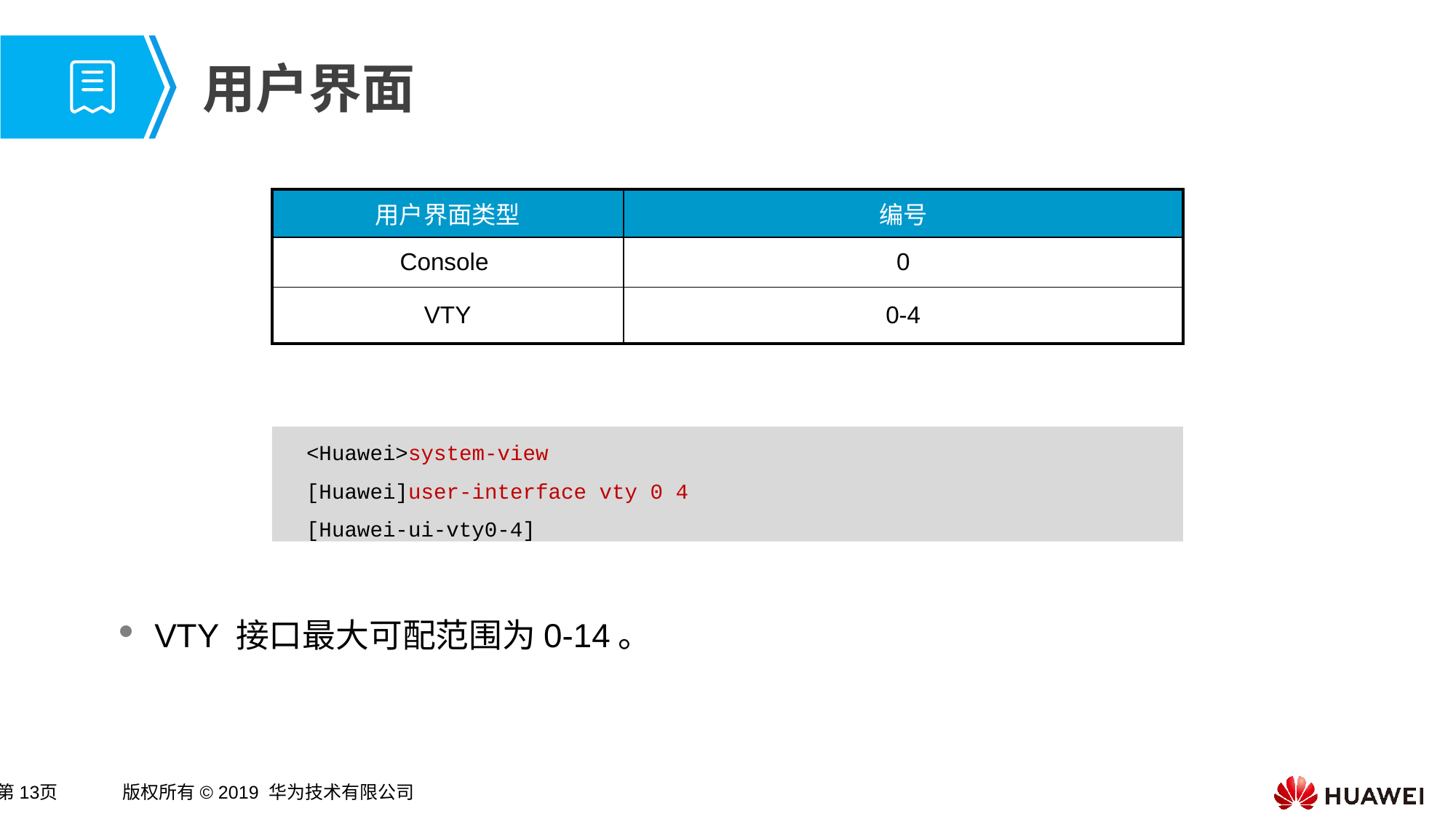

# 用户界面

VTY 接口最大可配范围为0-14。
| 用户界面类型 | 编号 |
| --- | --- |
| Console | 0 |
| VTY | 0-4 |
<Huawei>system-view
[Huawei]user-interface vty 0 4
[Huawei-ui-vty0-4]